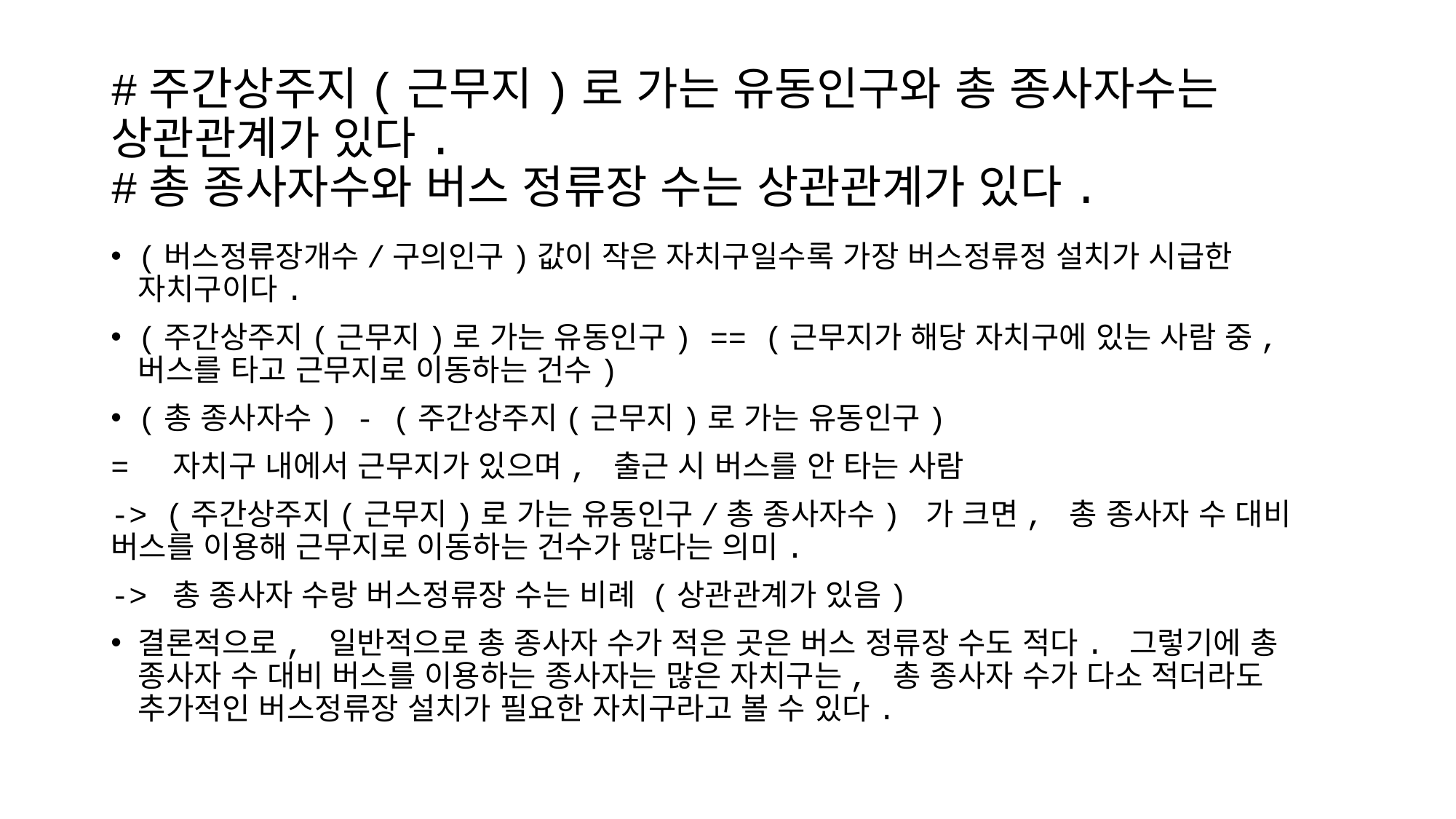

# #주간상주지(근무지)로 가는 유동인구와 총 종사자수는 상관관계가 있다. #총 종사자수와 버스 정류장 수는 상관관계가 있다.
(버스정류장개수/구의인구)값이 작은 자치구일수록 가장 버스정류정 설치가 시급한 자치구이다.
(주간상주지(근무지)로 가는 유동인구) == (근무지가 해당 자치구에 있는 사람 중, 버스를 타고 근무지로 이동하는 건수)
(총 종사자수) - (주간상주지(근무지)로 가는 유동인구)
=  자치구 내에서 근무지가 있으며, 출근 시 버스를 안 타는 사람
-> (주간상주지(근무지)로 가는 유동인구/총 종사자수) 가 크면, 총 종사자 수 대비 버스를 이용해 근무지로 이동하는 건수가 많다는 의미.
-> 총 종사자 수랑 버스정류장 수는 비례 (상관관계가 있음)
결론적으로, 일반적으로 총 종사자 수가 적은 곳은 버스 정류장 수도 적다. 그렇기에 총 종사자 수 대비 버스를 이용하는 종사자는 많은 자치구는, 총 종사자 수가 다소 적더라도 추가적인 버스정류장 설치가 필요한 자치구라고 볼 수 있다.